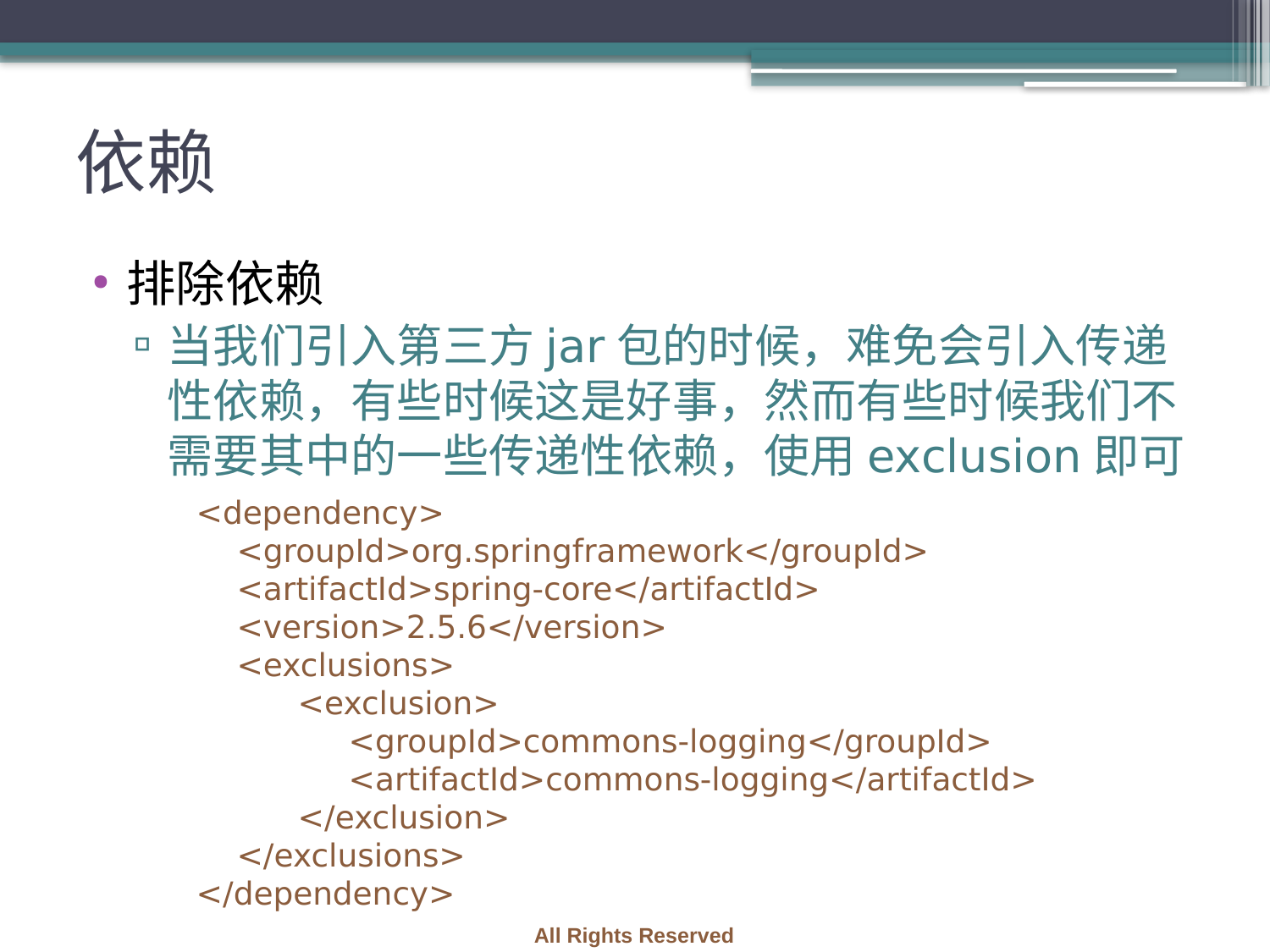

# 依赖
排除依赖
当我们引入第三方jar包的时候，难免会引入传递性依赖，有些时候这是好事，然而有些时候我们不需要其中的一些传递性依赖，使用exclusion即可
<dependency>
    <groupId>org.springframework</groupId>
    <artifactId>spring-core</artifactId>
    <version>2.5.6</version>
    <exclusions>
          <exclusion>
               <groupId>commons-logging</groupId>
               <artifactId>commons-logging</artifactId>
          </exclusion>
    </exclusions>
</dependency>